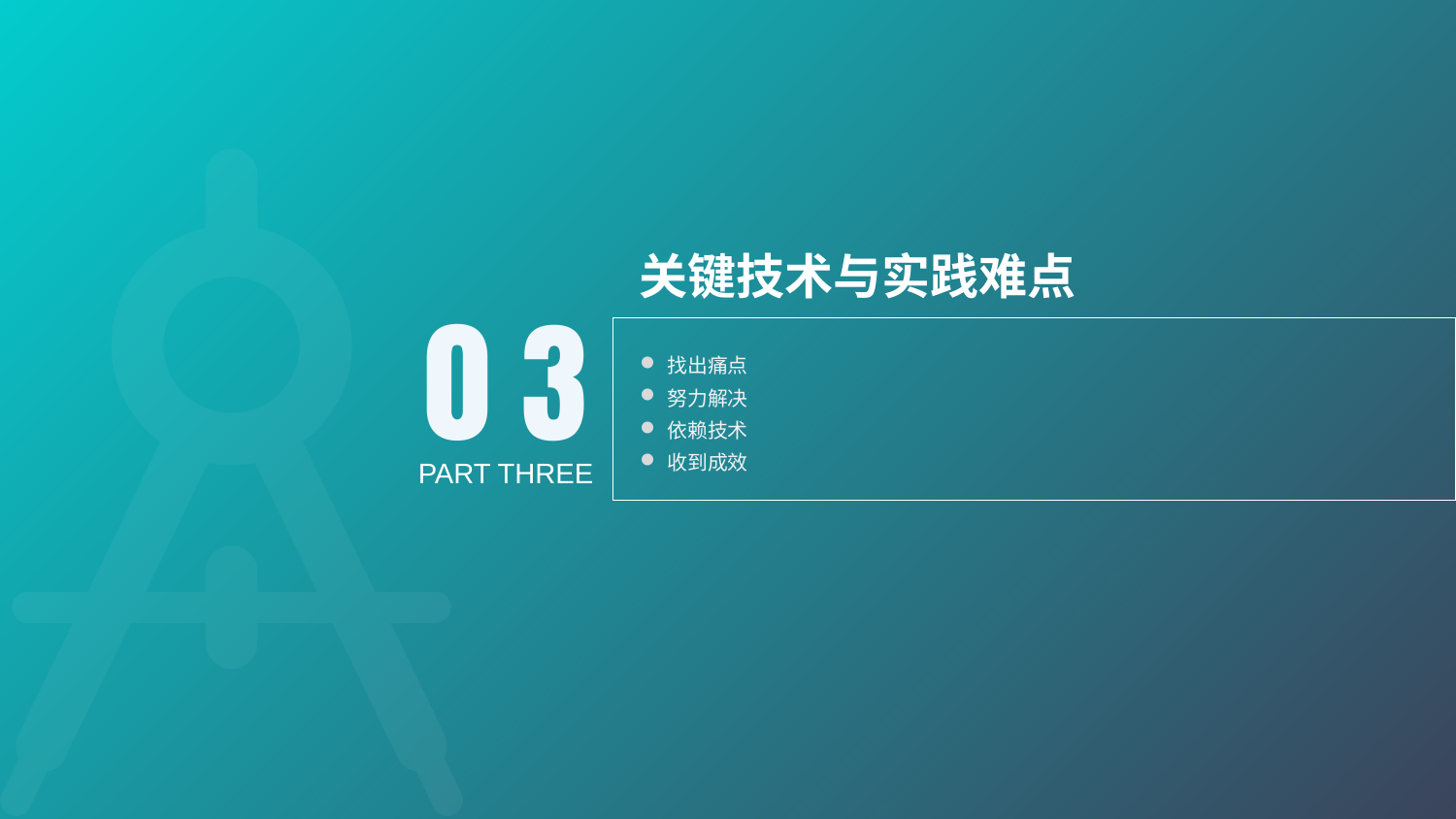

关键技术与实践难点
0 3

找出痛点
努力解决
依赖技术
收到成效
PART THREE